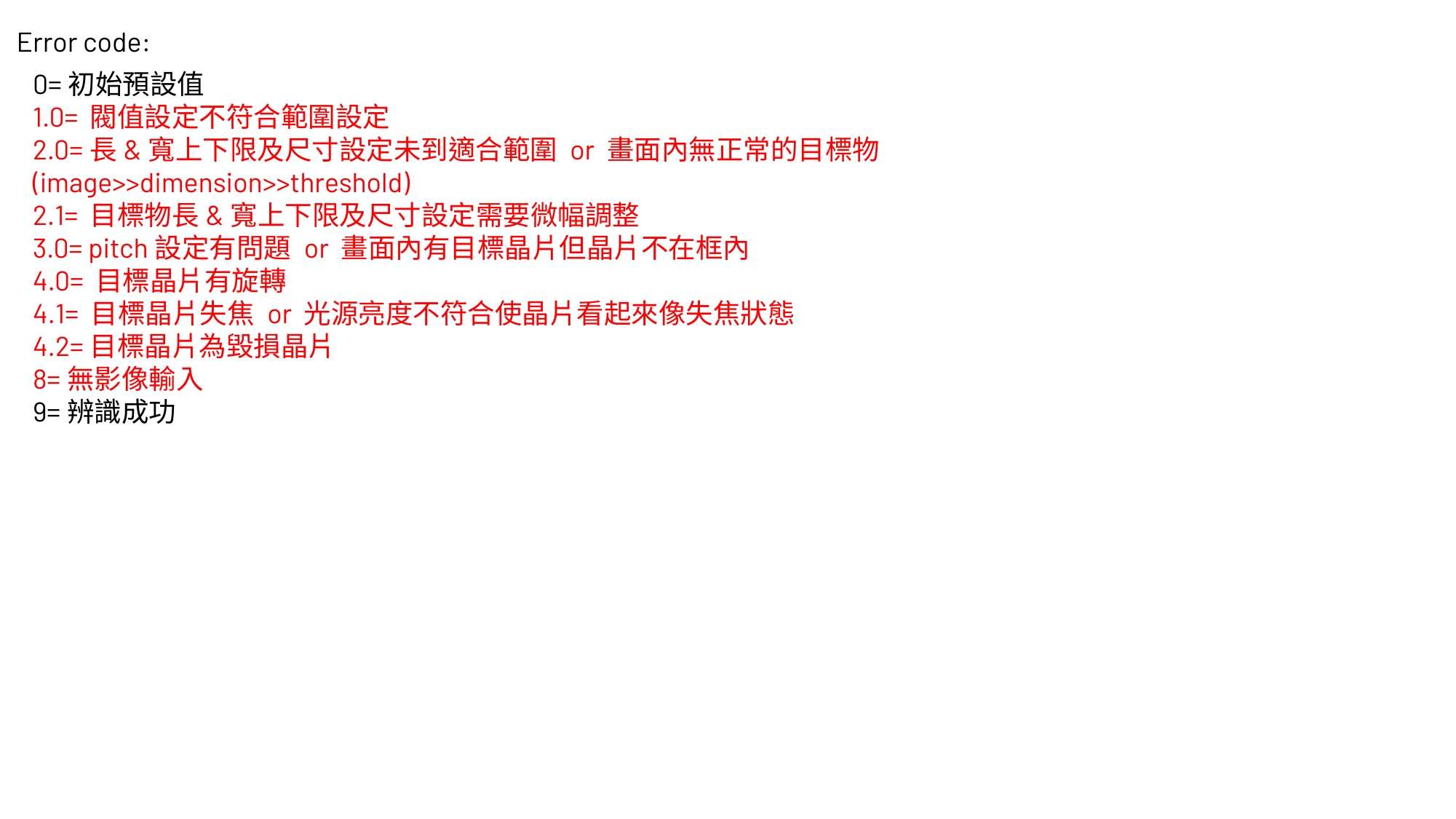

Error code:
0=初始預設值
1.0= 閥值設定不符合範圍設定
2.0=長&寬上下限及尺寸設定未到適合範圍 or 畫面內無正常的目標物(image>>dimension>>threshold)
2.1= 目標物長&寬上下限及尺寸設定需要微幅調整
3.0= pitch設定有問題 or 畫面內有目標晶片但晶片不在框內
4.0= 目標晶片有旋轉
4.1= 目標晶片失焦 or 光源亮度不符合使晶片看起來像失焦狀態
4.2=目標晶片為毀損晶片
8=無影像輸入
9=辨識成功